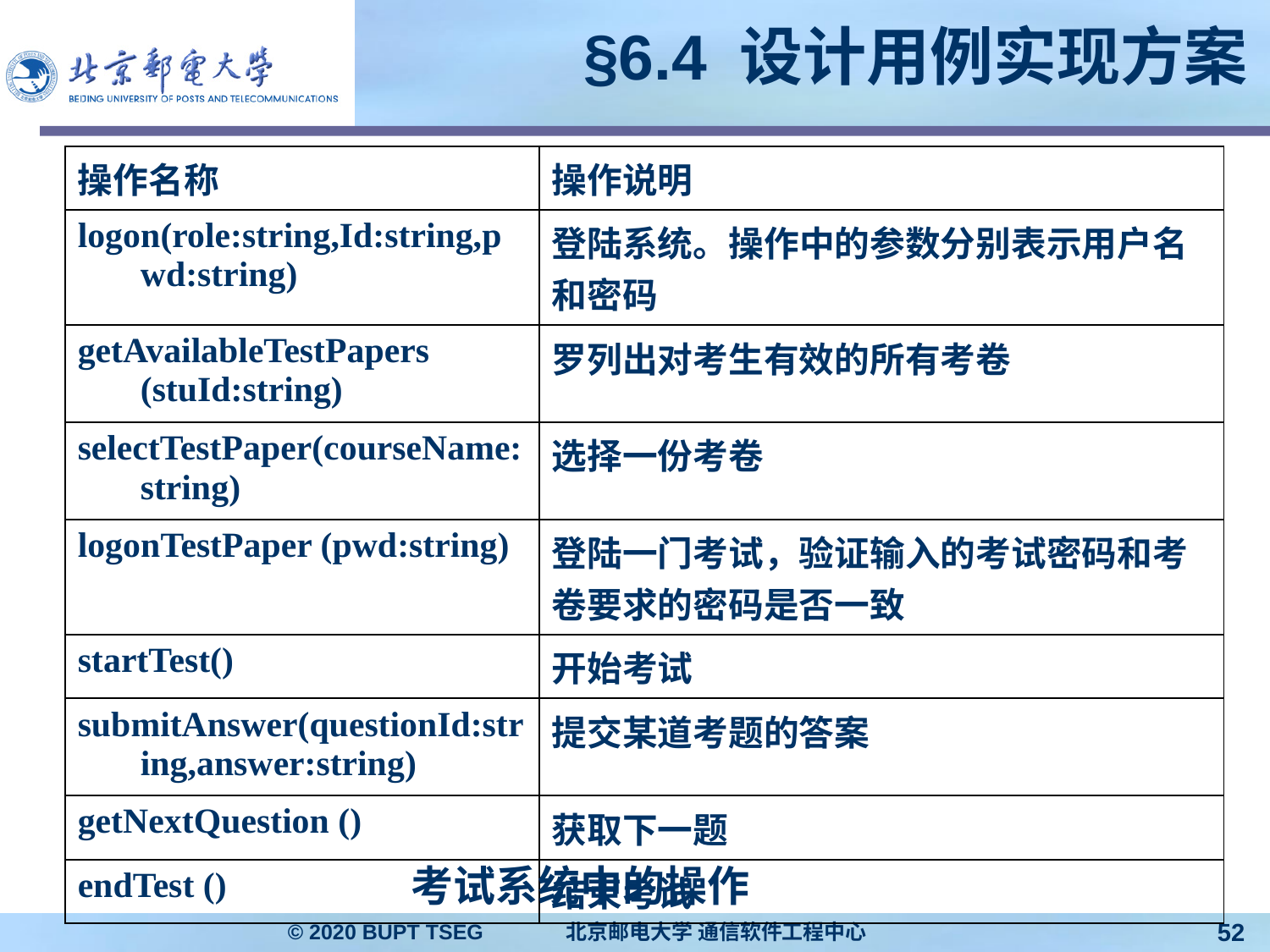

# §6.4 设计用例实现方案
| 操作名称 | 操作说明 |
| --- | --- |
| logon(role:string,Id:string,pwd:string) | 登陆系统。操作中的参数分别表示用户名 和密码 |
| getAvailableTestPapers (stuId:string) | 罗列出对考生有效的所有考卷 |
| selectTestPaper(courseName:string) | 选择一份考卷 |
| logonTestPaper (pwd:string) | 登陆一门考试，验证输入的考试密码和考 卷要求的密码是否一致 |
| startTest() | 开始考试 |
| submitAnswer(questionId:string,answer:string) | 提交某道考题的答案 |
| getNextQuestion () | 获取下一题 |
| endTest () | 结束考试 |
考试系统中的操作
© 2020 BUPT TSEG             北京邮电大学 通信软件工程中心